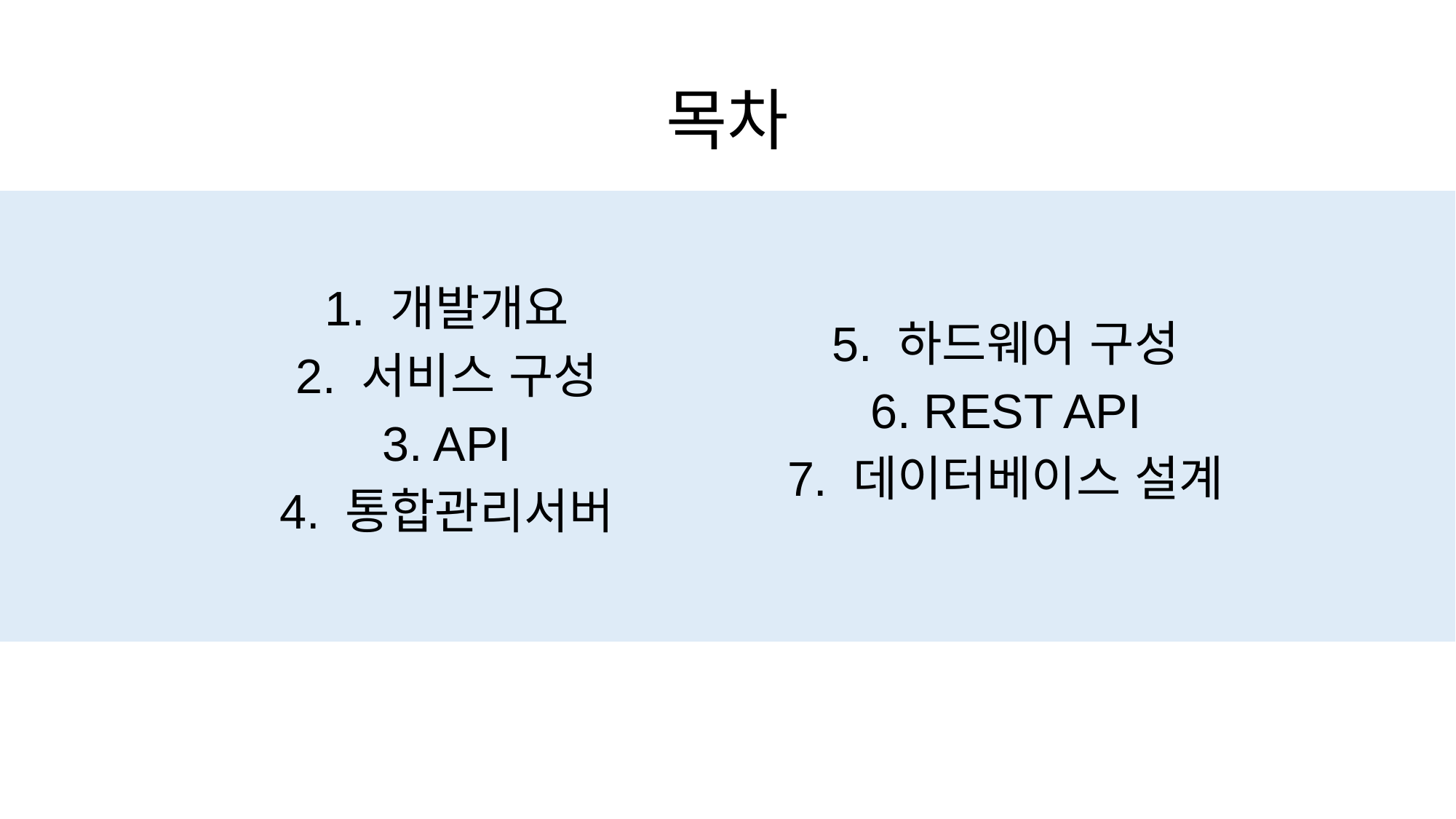

# 목차

1. 개발개요
2. 서비스 구성
3. API
4. 통합관리서버
5. 하드웨어 구성
6. REST API
7. 데이터베이스 설계